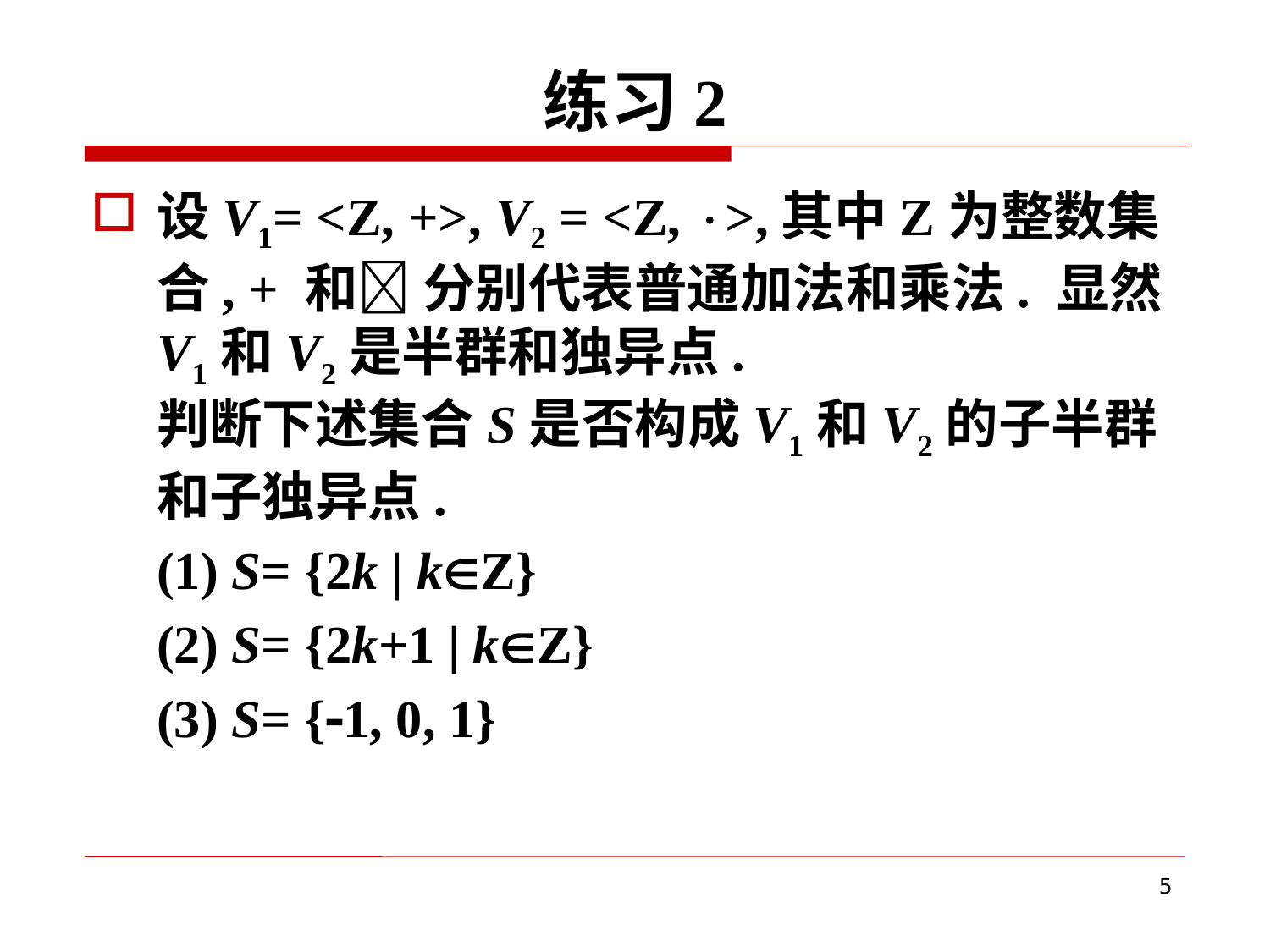

# 练习2
设V1= <Z, +>, V2 = <Z, ⋅>,其中Z为整数集合, + 和⋅ 分别代表普通加法和乘法. 显然V1和V2是半群和独异点.
判断下述集合S是否构成V1和V2的子半群和子独异点.
(1) S= {2k | k∈Z}
(2) S= {2k+1 | k∈Z}
(3) S= {−1, 0, 1}

5